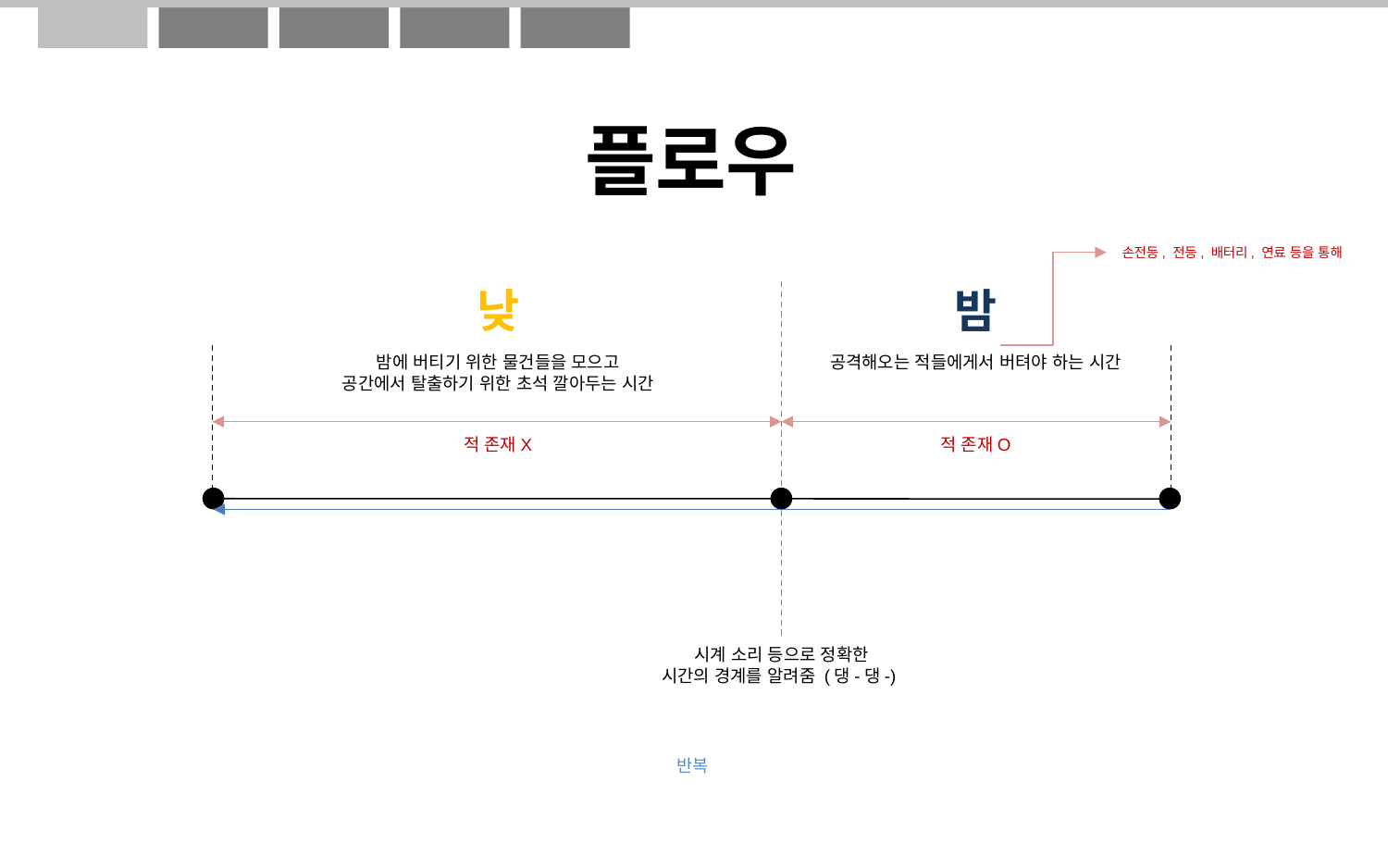

플로우
손전등, 전등, 배터리, 연료 등을 통해
낮
밤
공격해오는 적들에게서 버텨야 하는 시간
밤에 버티기 위한 물건들을 모으고
공간에서 탈출하기 위한 초석 깔아두는 시간
적 존재X
적 존재O

시계 소리 등으로 정확한
시간의 경계를 알려줌 (댕-댕-)
반복